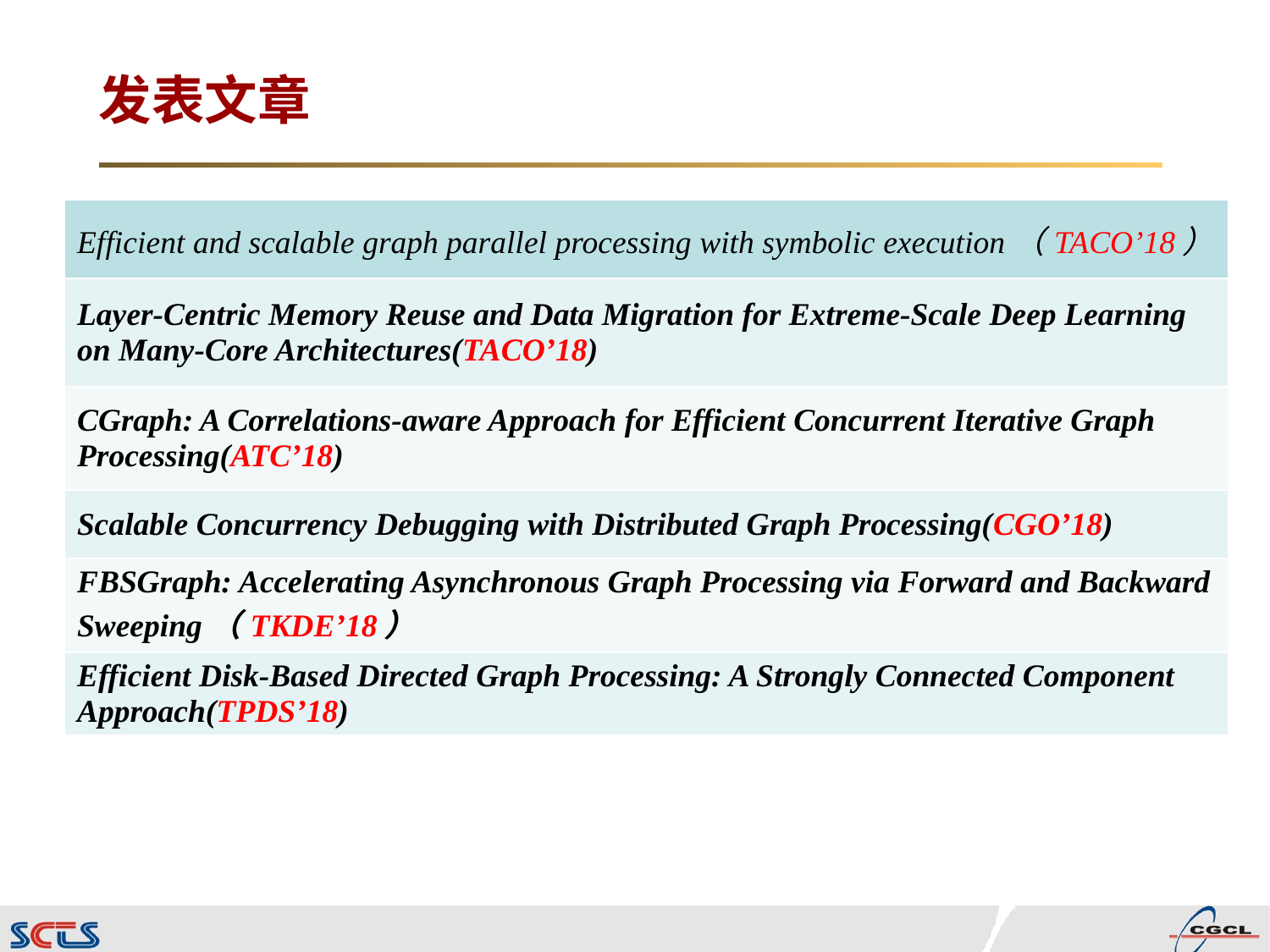

发表文章
| Efficient and scalable graph parallel processing with symbolic execution（TACO’18） |
| --- |
| Layer-Centric Memory Reuse and Data Migration for Extreme-Scale Deep Learning on Many-Core Architectures(TACO’18) |
| CGraph: A Correlations-aware Approach for Efficient Concurrent Iterative Graph Processing(ATC’18) |
| Scalable Concurrency Debugging with Distributed Graph Processing(CGO’18) |
| FBSGraph: Accelerating Asynchronous Graph Processing via Forward and Backward Sweeping（TKDE’18） |
| Efficient Disk-Based Directed Graph Processing: A Strongly Connected Component Approach(TPDS’18) |